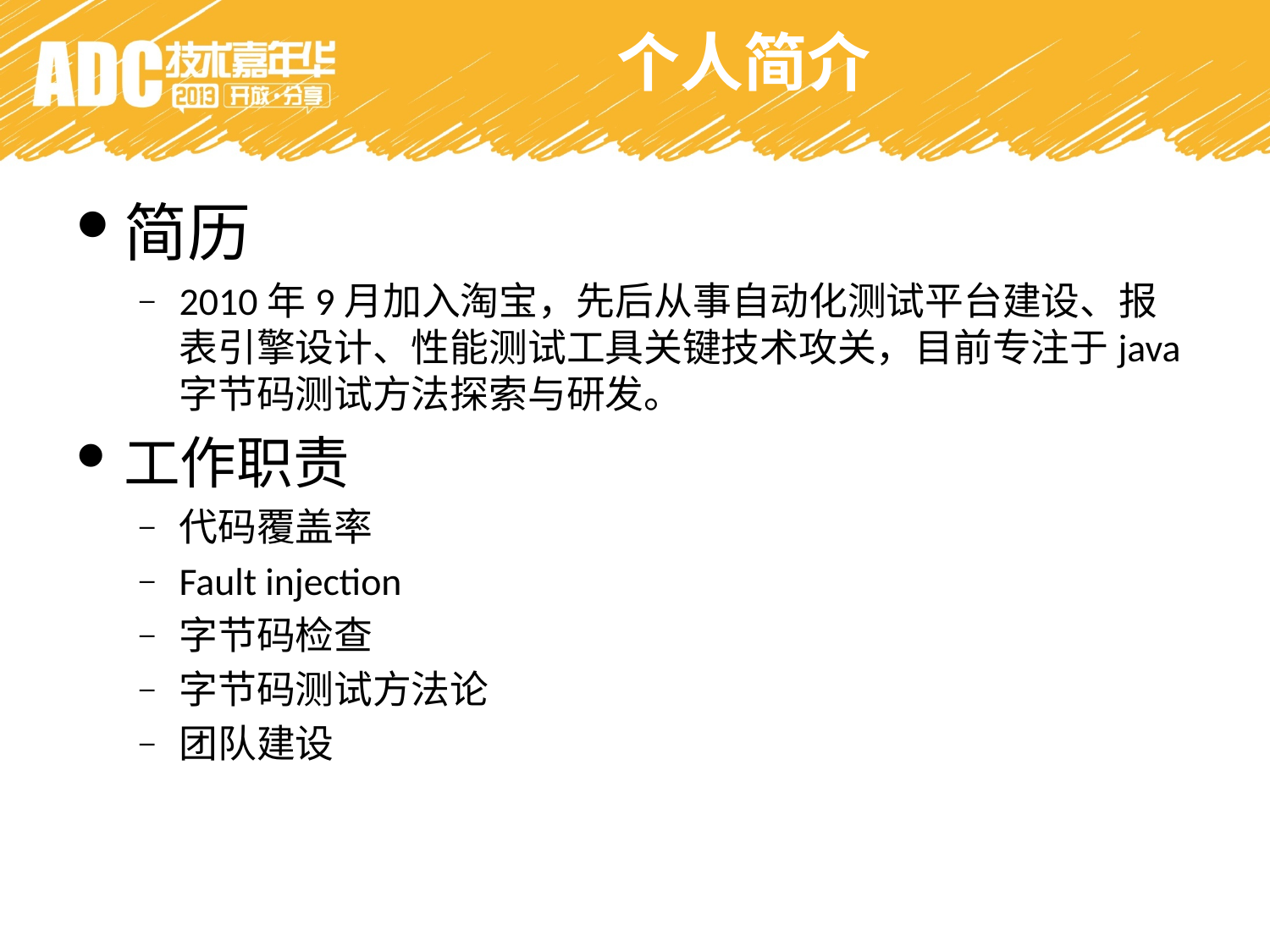

个人简介
简历
2010年9月加入淘宝，先后从事自动化测试平台建设、报表引擎设计、性能测试工具关键技术攻关，目前专注于java字节码测试方法探索与研发。
工作职责
代码覆盖率
Fault injection
字节码检查
字节码测试方法论
团队建设